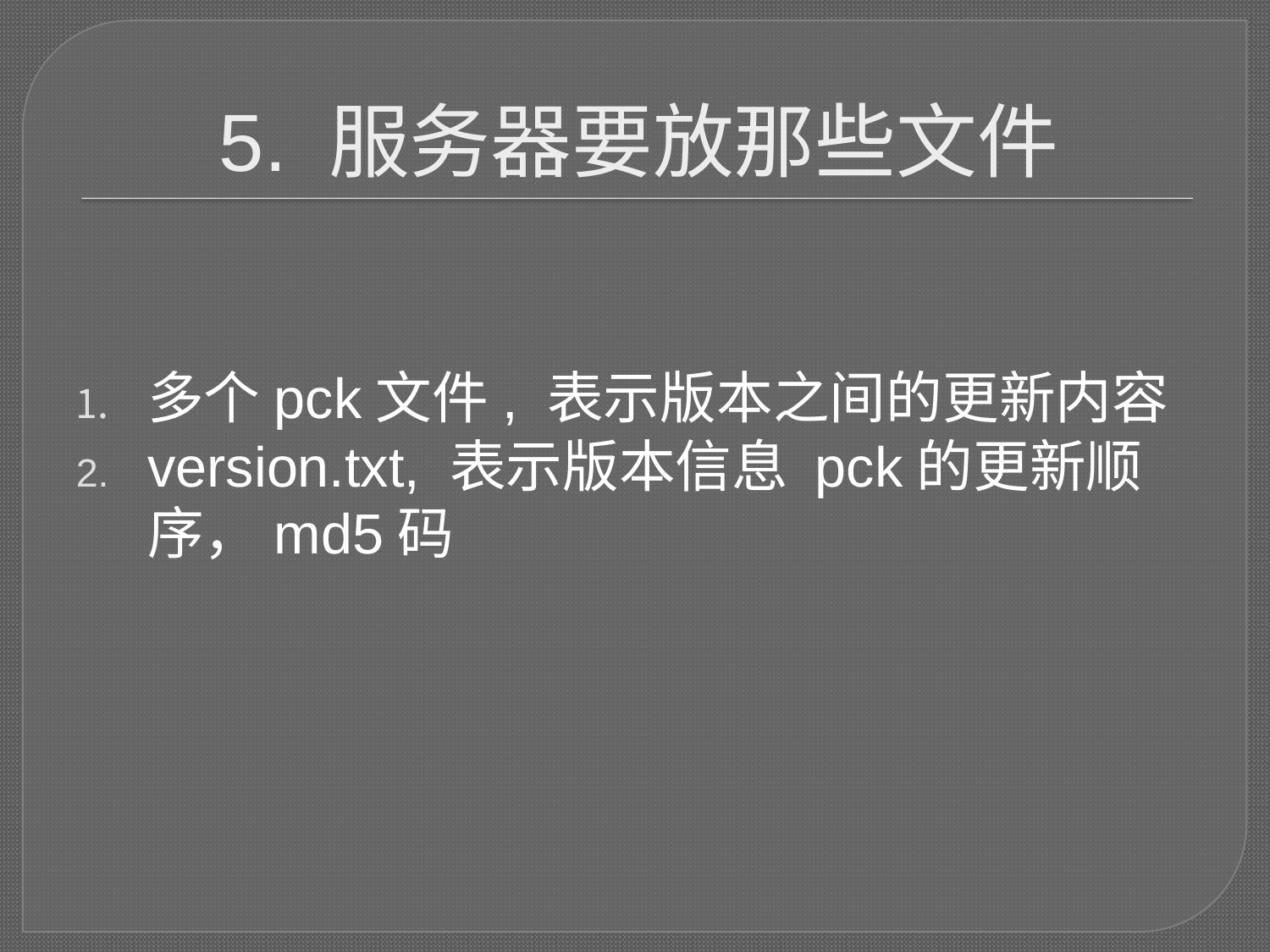

# 5. 服务器要放那些文件
多个pck文件, 表示版本之间的更新内容
version.txt, 表示版本信息 pck的更新顺序，md5码